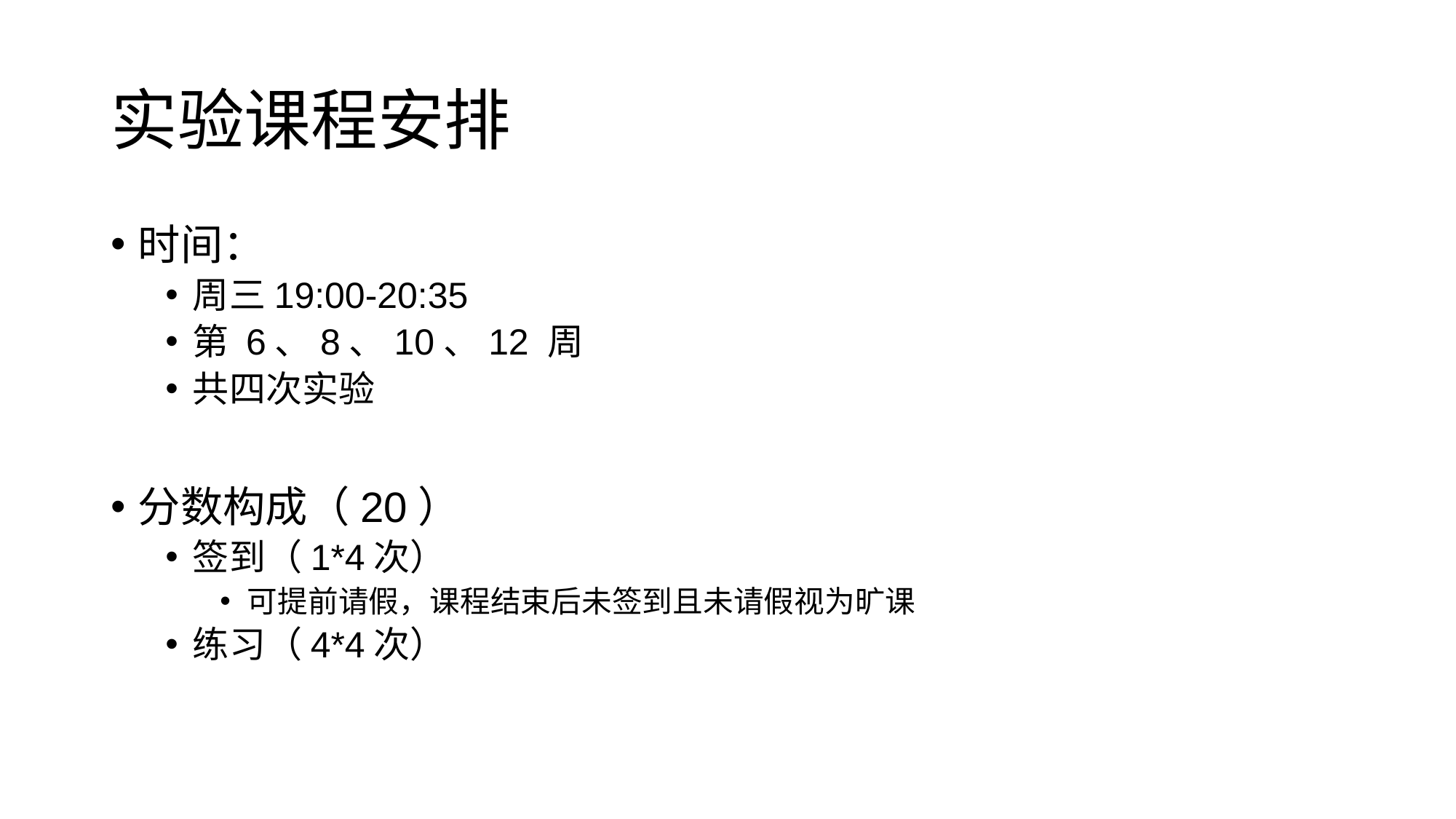

# 实验课程安排
时间：
周三19:00-20:35
第 6、8、10、12 周
共四次实验

分数构成（20）
签到（1*4次）
可提前请假，课程结束后未签到且未请假视为旷课
练习（4*4次）